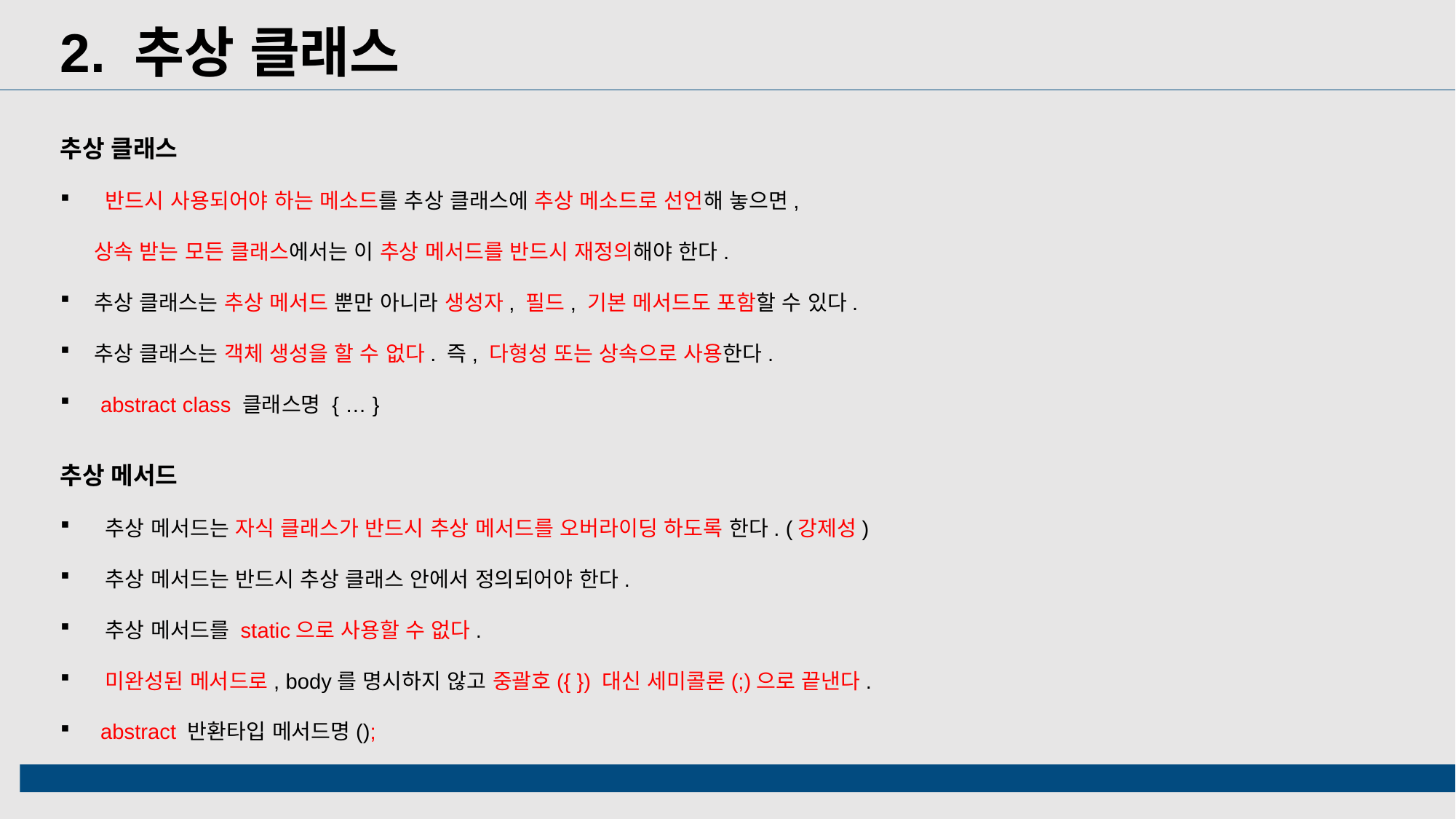

2. 추상 클래스
추상 클래스
 반드시 사용되어야 하는 메소드를 추상 클래스에 추상 메소드로 선언해 놓으면,                           상속 받는 모든 클래스에서는 이 추상 메서드를 반드시 재정의해야 한다.
추상 클래스는 추상 메서드 뿐만 아니라 생성자, 필드, 기본 메서드도 포함할 수 있다.
추상 클래스는 객체 생성을 할 수 없다. 즉, 다형성 또는 상속으로 사용한다.
 abstract class 클래스명 { … }

추상 메서드
 추상 메서드는 자식 클래스가 반드시 추상 메서드를 오버라이딩 하도록 한다. (강제성)
 추상 메서드는 반드시 추상 클래스 안에서 정의되어야 한다.
 추상 메서드를 static으로 사용할 수 없다.
 미완성된 메서드로, body를 명시하지 않고 중괄호({ }) 대신 세미콜론(;)으로 끝낸다.
 abstract 반환타입 메서드명();